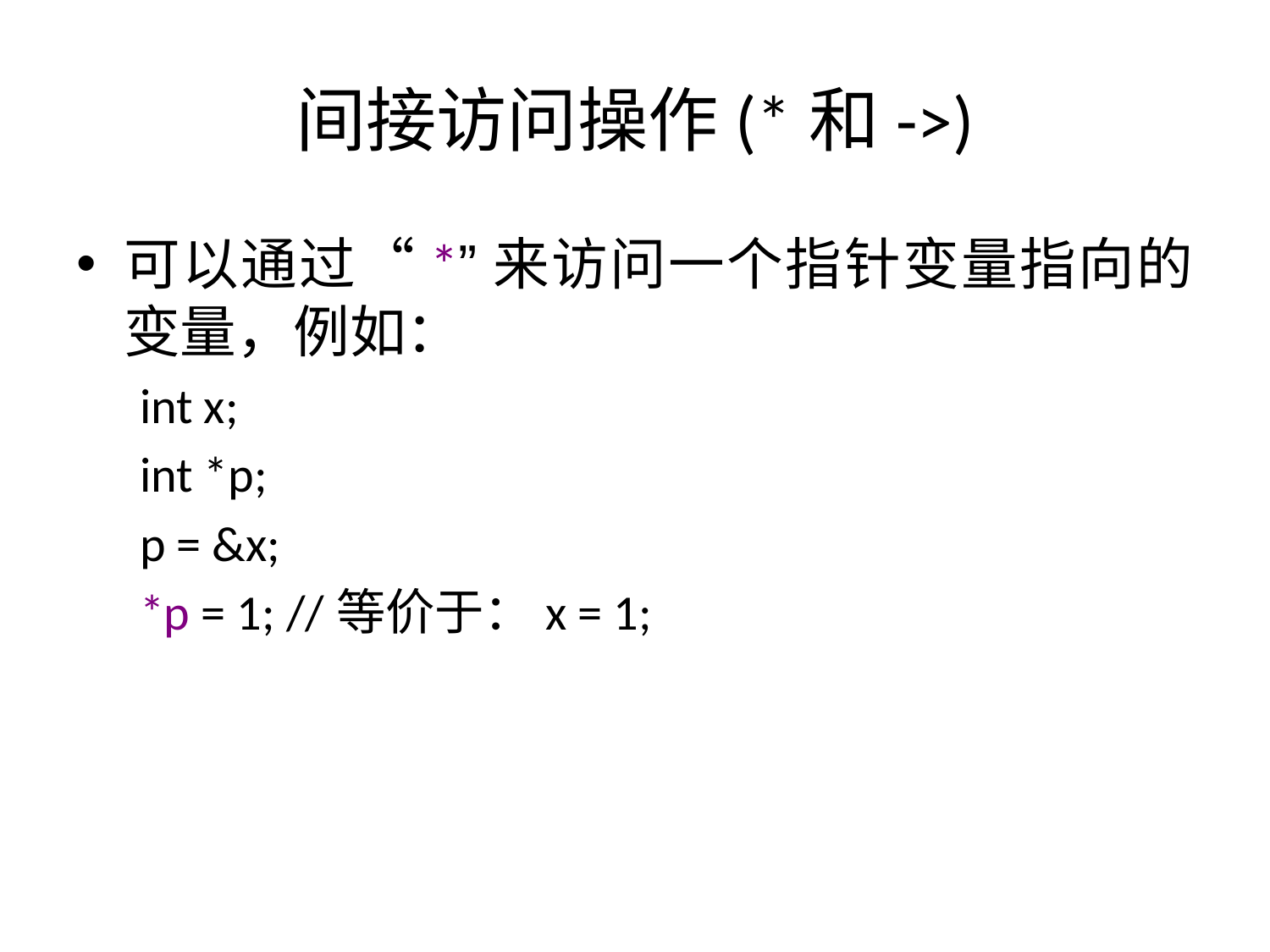

# 间接访问操作(*和->)
可以通过“*”来访问一个指针变量指向的变量，例如：
int x;
int *p;
p = &x;
*p = 1; //等价于：x = 1;